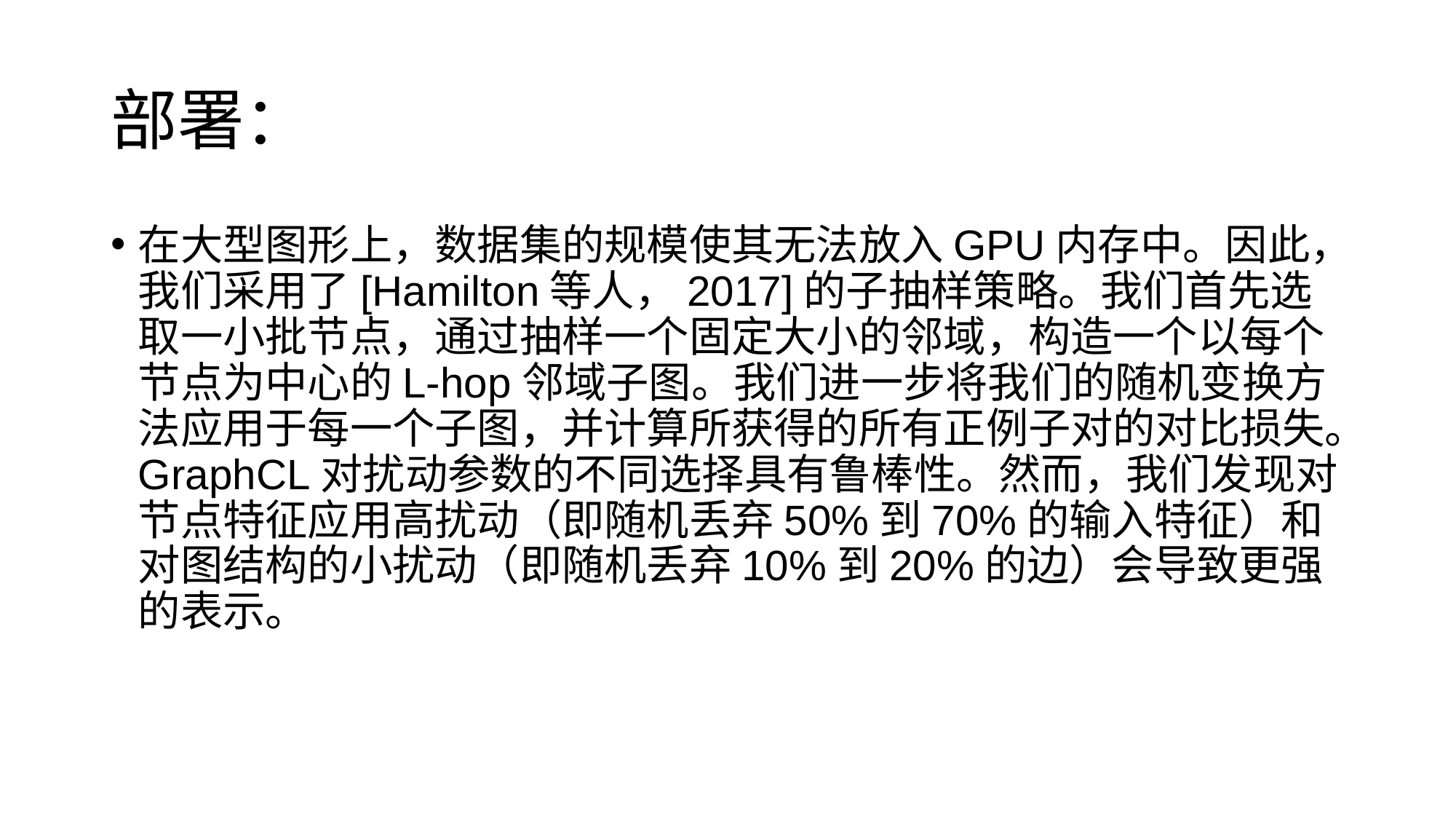

# 部署：
在大型图形上，数据集的规模使其无法放入GPU内存中。因此，我们采用了[Hamilton等人，2017]的子抽样策略。我们首先选取一小批节点，通过抽样一个固定大小的邻域，构造一个以每个节点为中心的L-hop邻域子图。我们进一步将我们的随机变换方法应用于每一个子图，并计算所获得的所有正例子对的对比损失。GraphCL对扰动参数的不同选择具有鲁棒性。然而，我们发现对节点特征应用高扰动（即随机丢弃50%到70%的输入特征）和对图结构的小扰动（即随机丢弃10%到20%的边）会导致更强的表示。